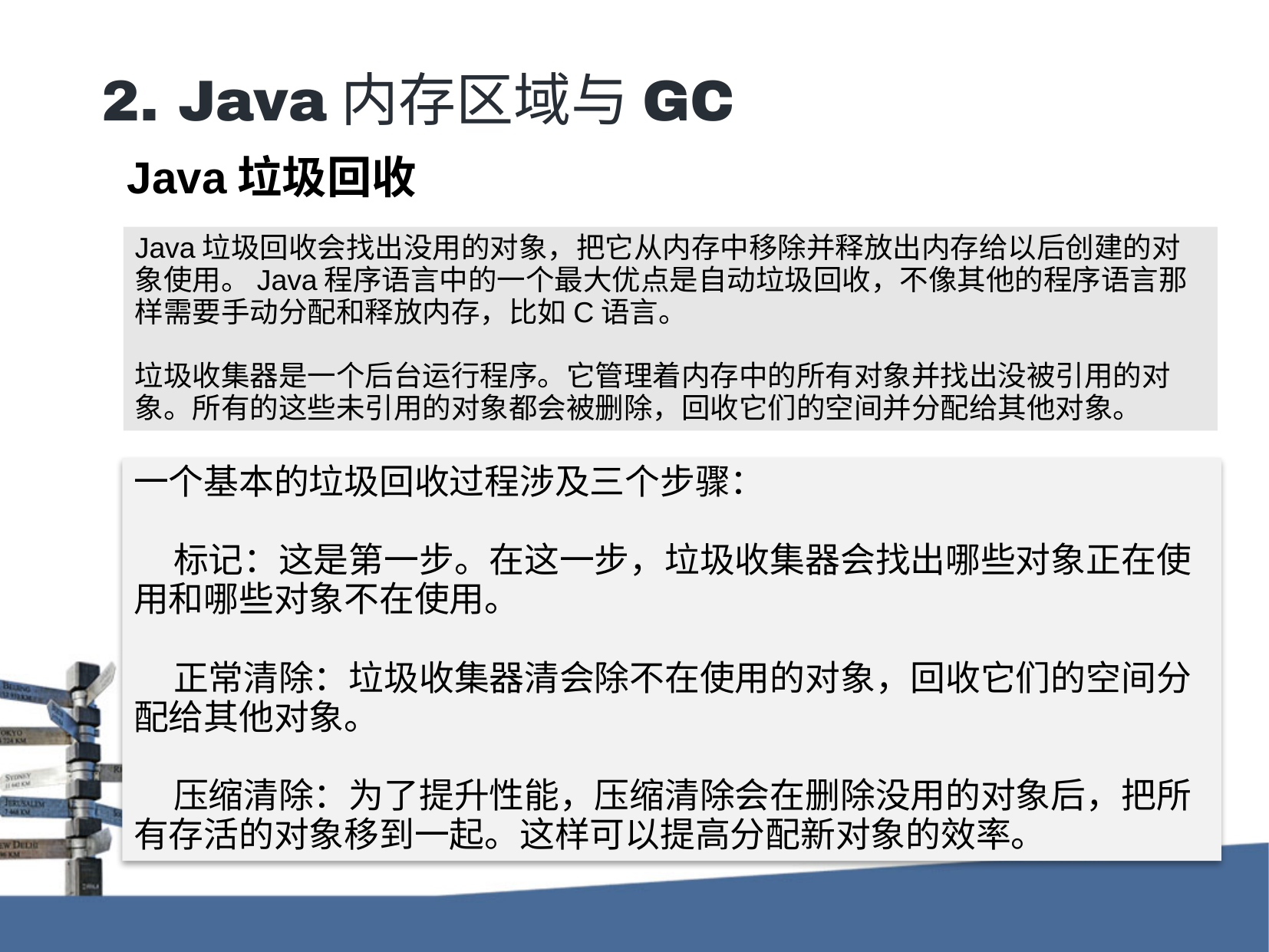

2. Java内存区域与GC
Java垃圾回收
Java垃圾回收会找出没用的对象，把它从内存中移除并释放出内存给以后创建的对象使用。Java程序语言中的一个最大优点是自动垃圾回收，不像其他的程序语言那样需要手动分配和释放内存，比如C语言。

垃圾收集器是一个后台运行程序。它管理着内存中的所有对象并找出没被引用的对象。所有的这些未引用的对象都会被删除，回收它们的空间并分配给其他对象。
一个基本的垃圾回收过程涉及三个步骤：

    标记：这是第一步。在这一步，垃圾收集器会找出哪些对象正在使用和哪些对象不在使用。

    正常清除：垃圾收集器清会除不在使用的对象，回收它们的空间分配给其他对象。

    压缩清除：为了提升性能，压缩清除会在删除没用的对象后，把所有存活的对象移到一起。这样可以提高分配新对象的效率。